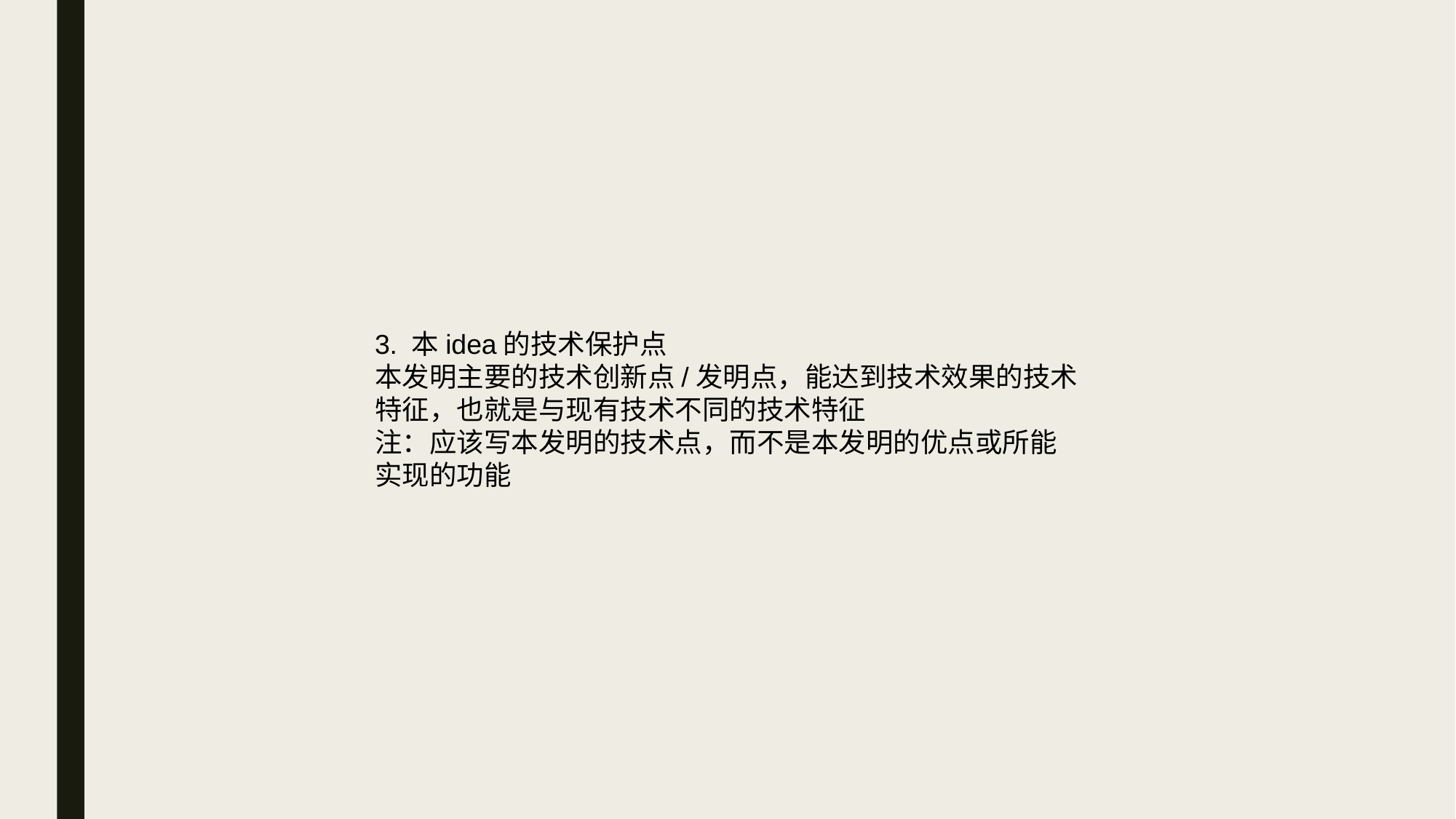

3. 本idea的技术保护点
本发明主要的技术创新点/发明点，能达到技术效果的技术特征，也就是与现有技术不同的技术特征
注：应该写本发明的技术点，而不是本发明的优点或所能实现的功能